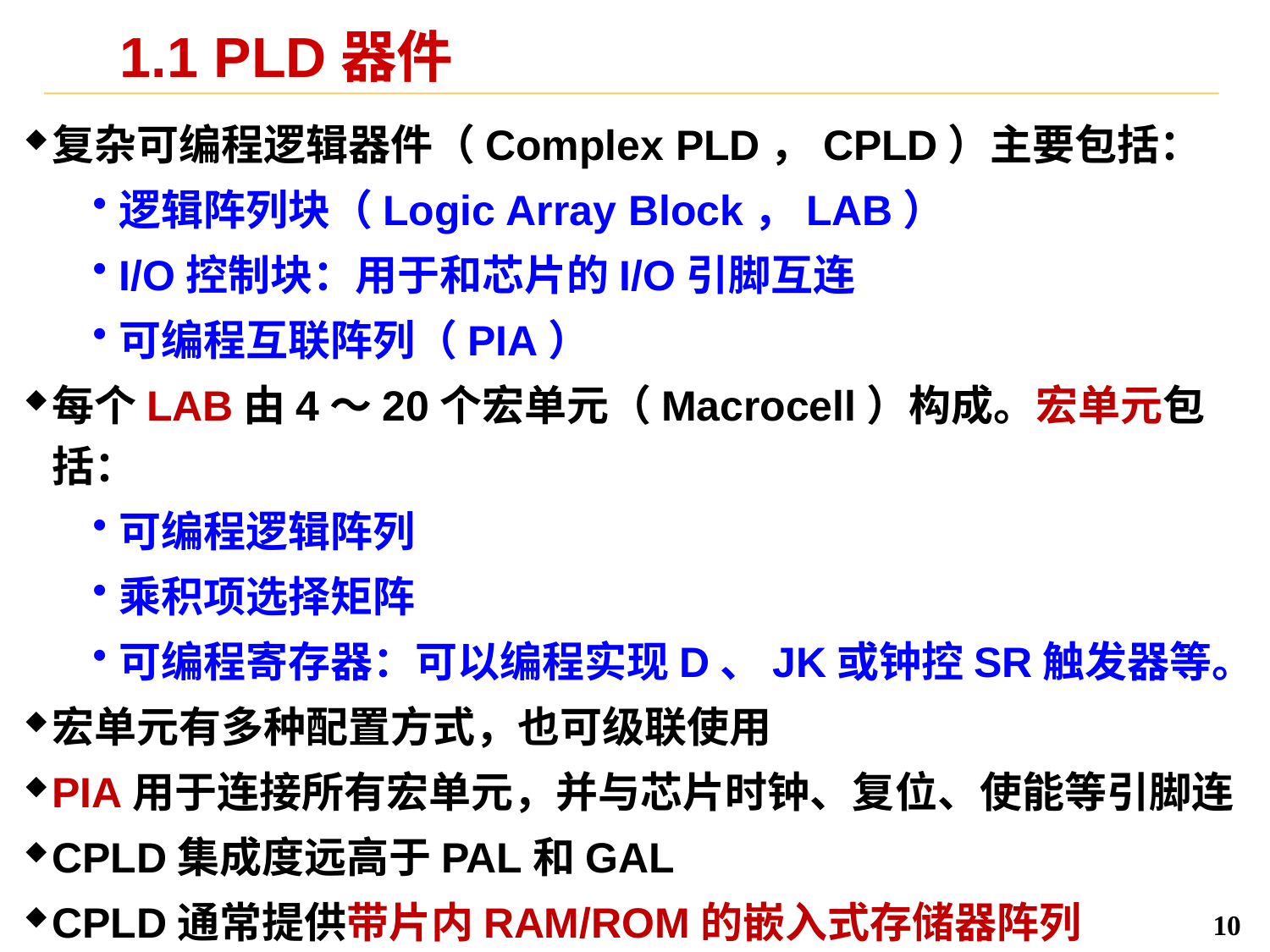

# 1.1 PLD器件
复杂可编程逻辑器件（Complex PLD，CPLD）主要包括：
逻辑阵列块（Logic Array Block，LAB）
I/O控制块：用于和芯片的I/O引脚互连
可编程互联阵列（PIA）
每个LAB由4～20个宏单元（Macrocell）构成。宏单元包括：
可编程逻辑阵列
乘积项选择矩阵
可编程寄存器：可以编程实现D、JK或钟控SR触发器等。
宏单元有多种配置方式，也可级联使用
PIA用于连接所有宏单元，并与芯片时钟、复位、使能等引脚连
CPLD集成度远高于PAL和GAL
CPLD通常提供带片内RAM/ROM的嵌入式存储器阵列
10